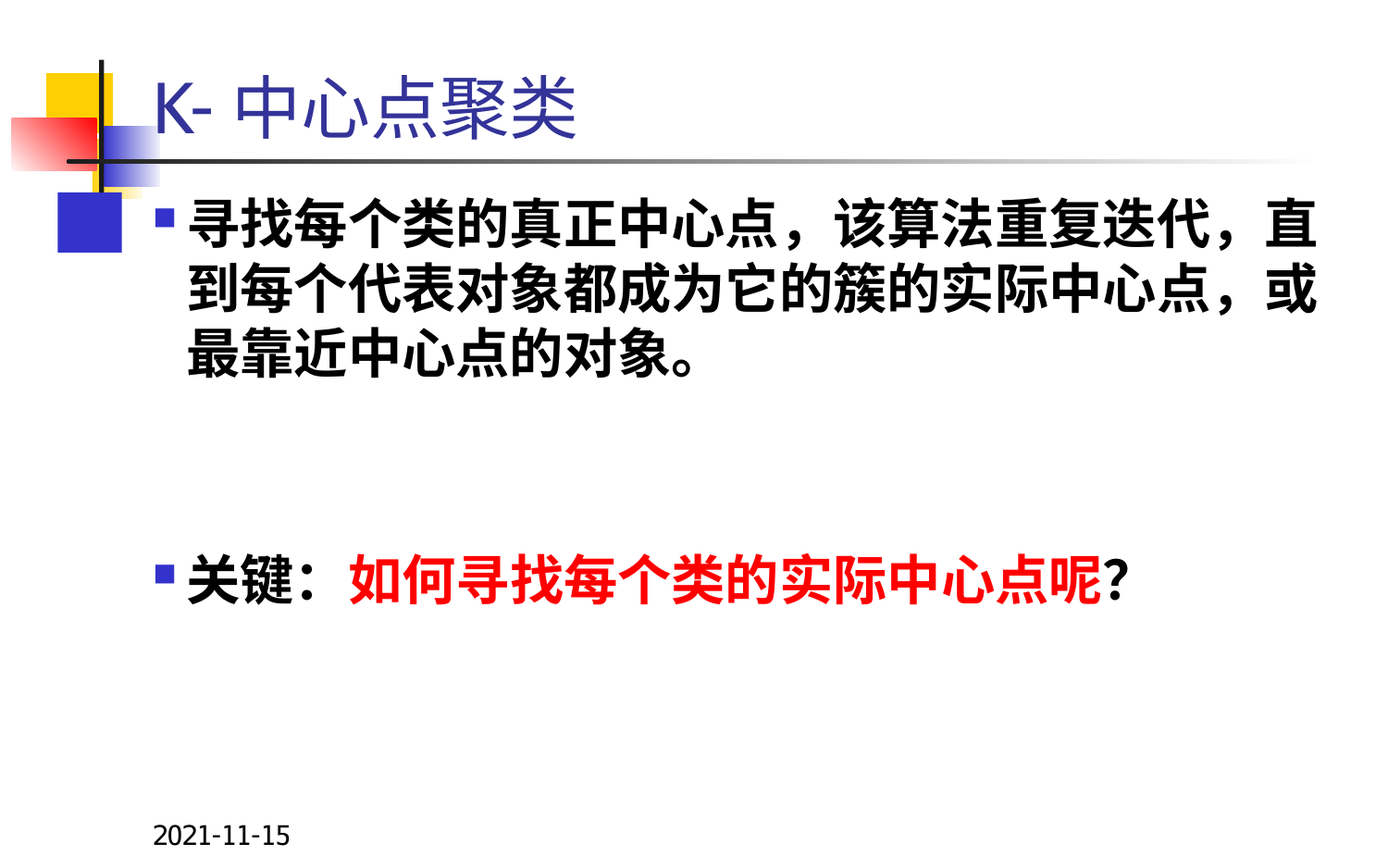

# K-中心点聚类
寻找每个类的真正中心点，该算法重复迭代，直到每个代表对象都成为它的簇的实际中心点，或最靠近中心点的对象。

关键：如何寻找每个类的实际中心点呢？
2021-11-15